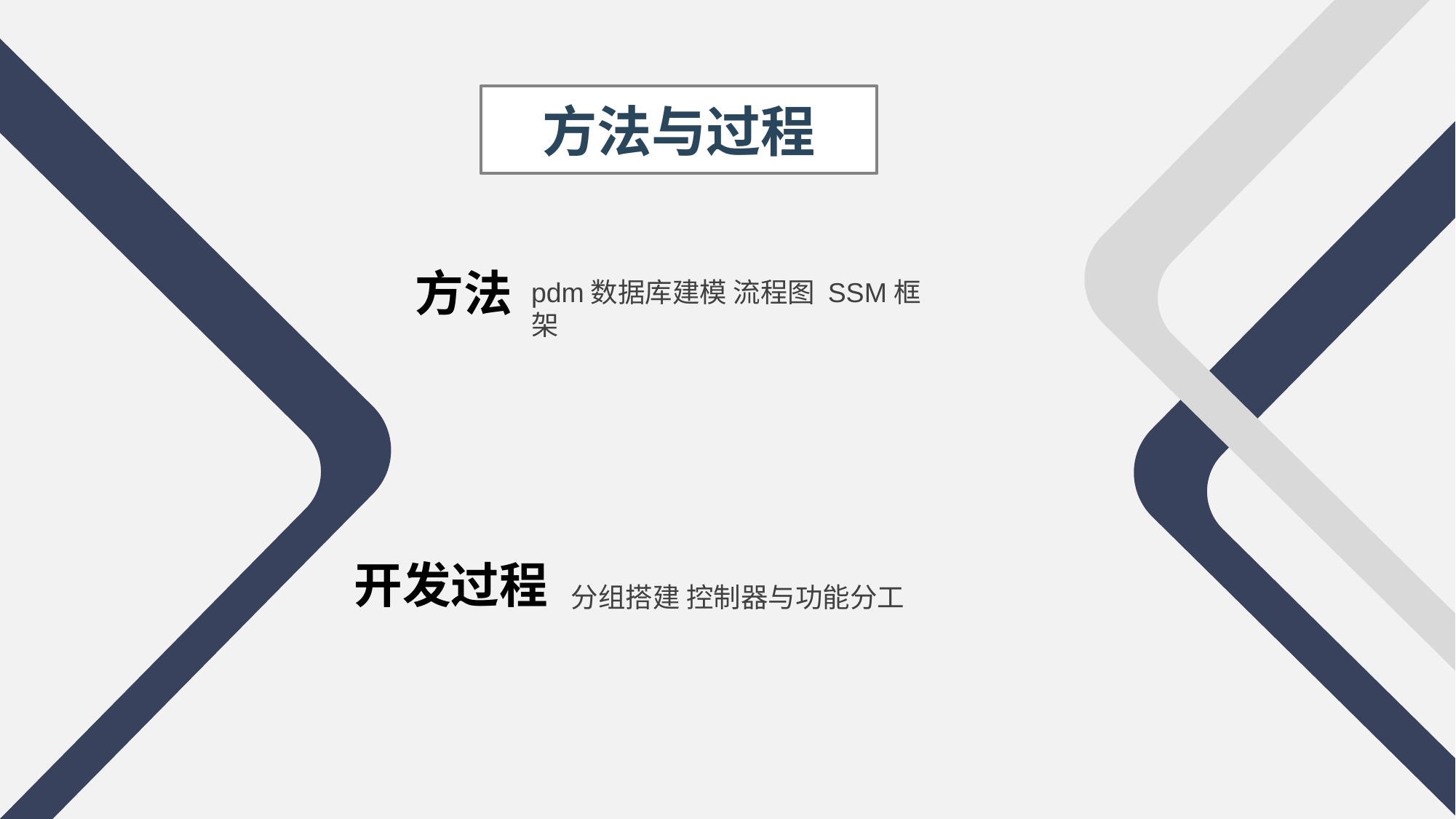

方法与过程
方法
pdm数据库建模 流程图 SSM框架
开发过程
分组搭建 控制器与功能分工